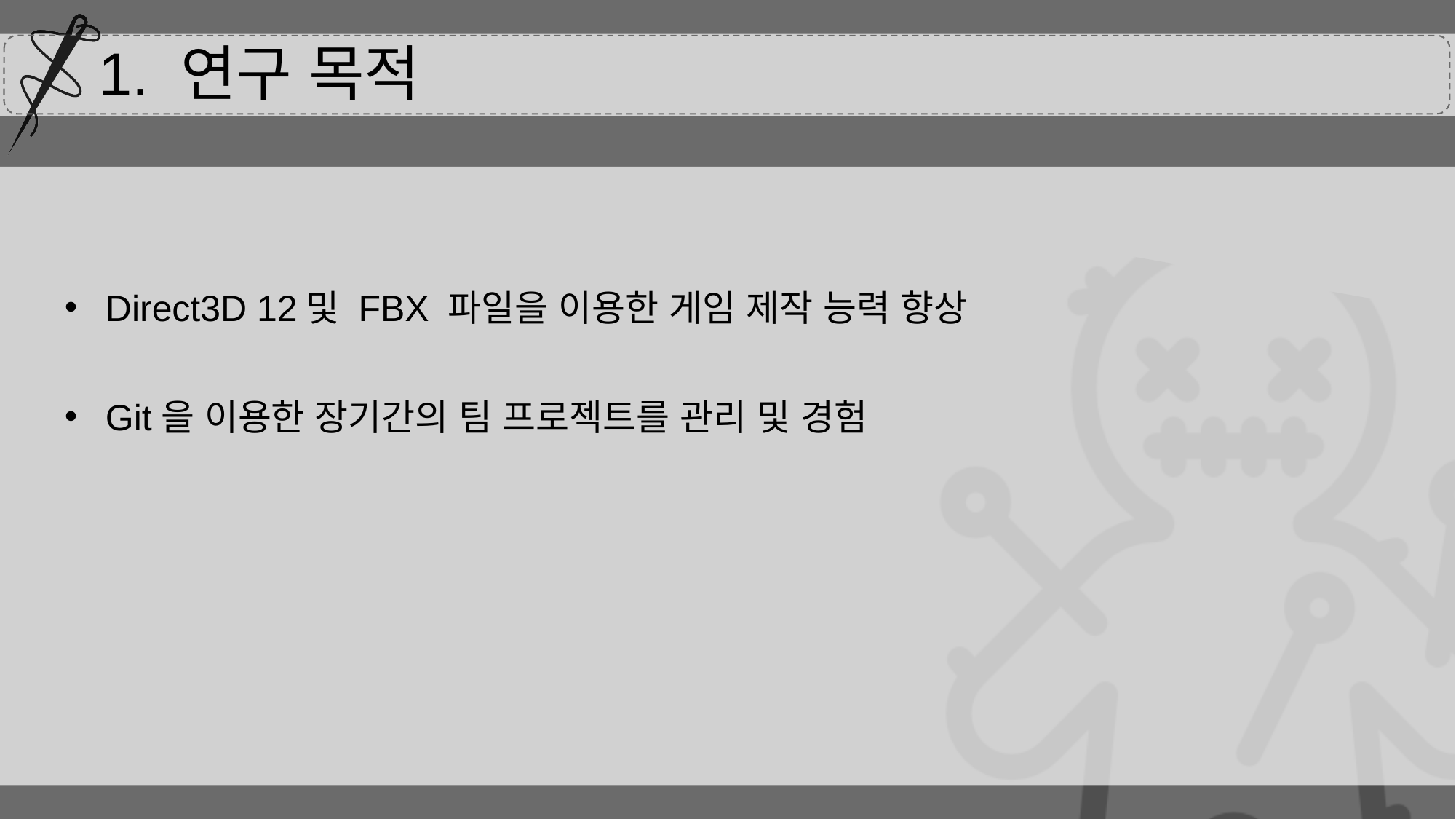

1. 연구 목적

Direct3D 12및 FBX 파일을 이용한 게임 제작 능력 향상
Git을 이용한 장기간의 팀 프로젝트를 관리 및 경험